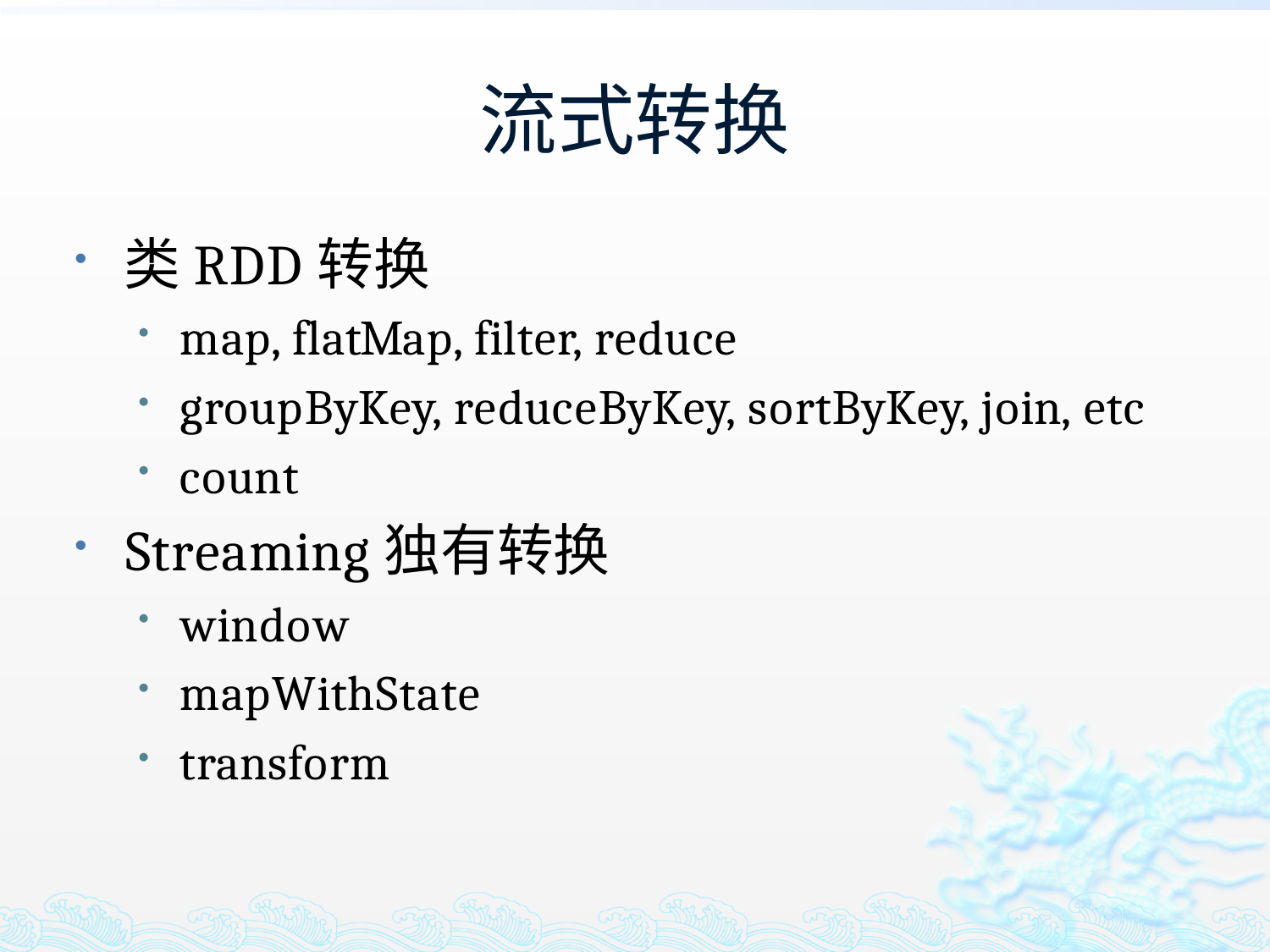

# 流式转换
类RDD转换
map, flatMap, filter, reduce
groupByKey, reduceByKey, sortByKey, join, etc
count
Streaming独有转换
window
mapWithState
transform